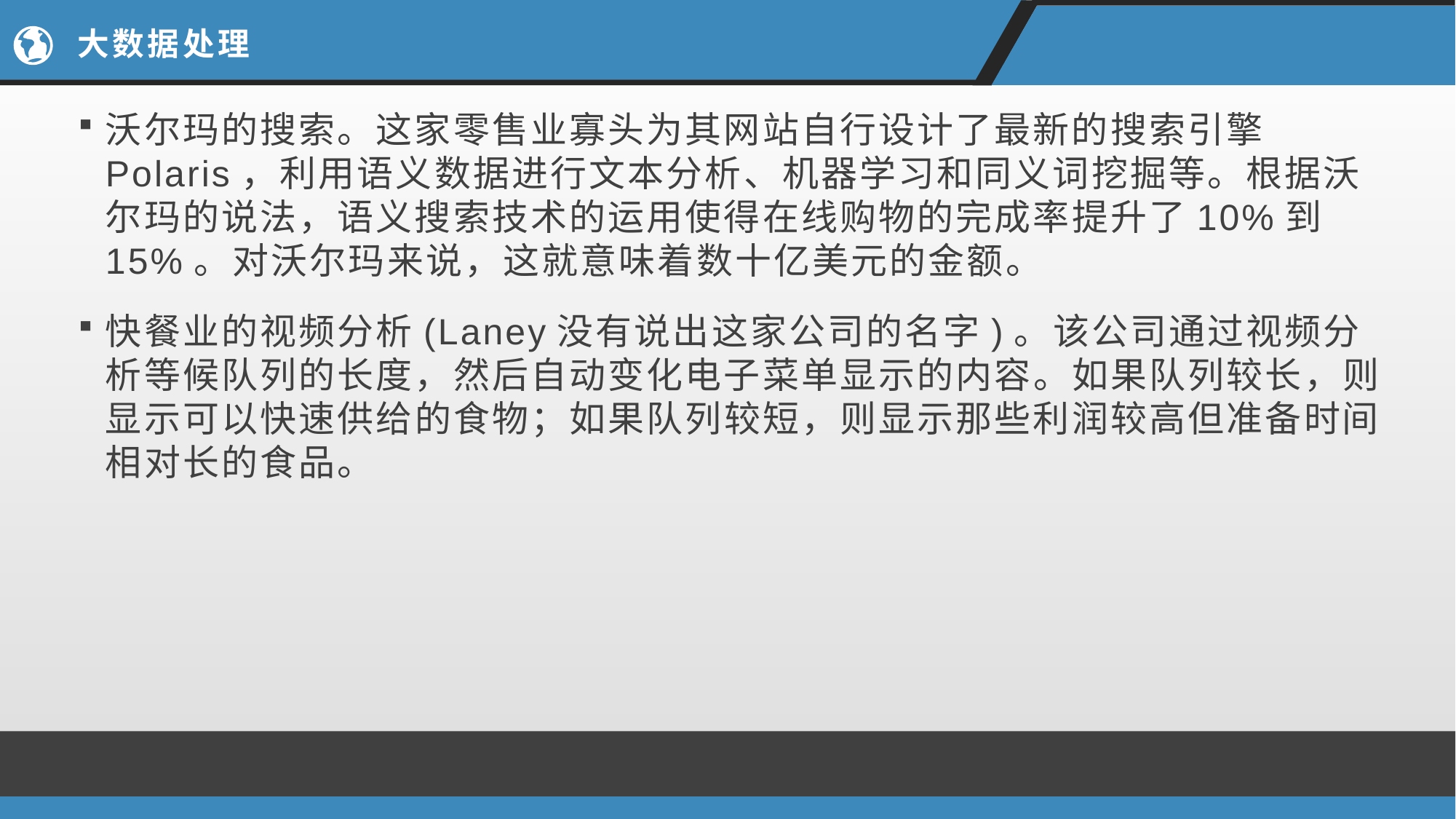

# 大数据处理

沃尔玛的搜索。这家零售业寡头为其网站自行设计了最新的搜索引擎Polaris，利用语义数据进行文本分析、机器学习和同义词挖掘等。根据沃尔玛的说法，语义搜索技术的运用使得在线购物的完成率提升了10%到15%。对沃尔玛来说，这就意味着数十亿美元的金额。
快餐业的视频分析(Laney没有说出这家公司的名字)。该公司通过视频分析等候队列的长度，然后自动变化电子菜单显示的内容。如果队列较长，则显示可以快速供给的食物；如果队列较短，则显示那些利润较高但准备时间相对长的食品。